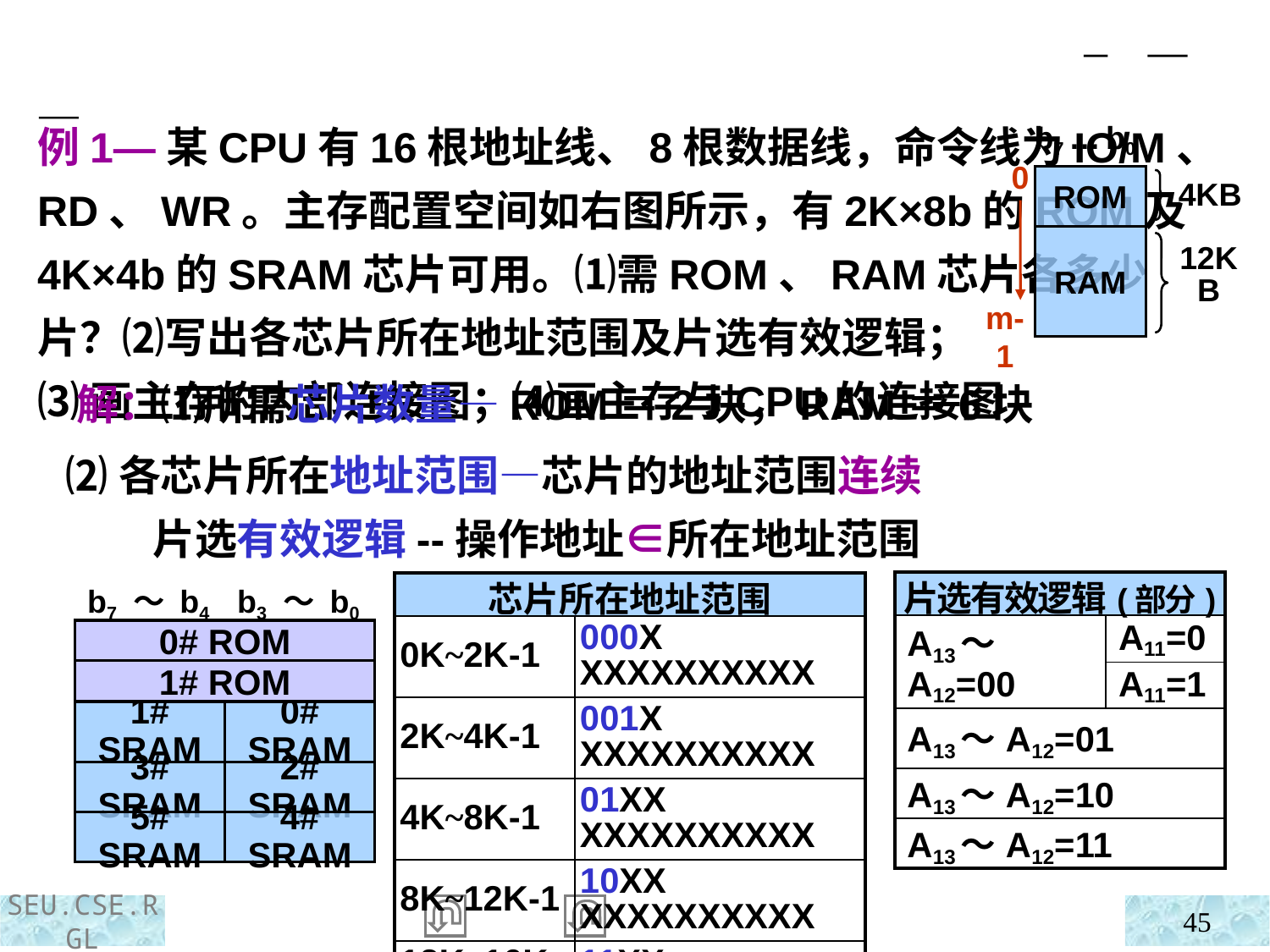

例1—某CPU有16根地址线、8根数据线，命令线为IO/M、RD、WR。主存配置空间如右图所示，有2K×8b的ROM及
4K×4b的SRAM芯片可用。⑴需ROM、RAM芯片各多少
片？⑵写出各芯片所在地址范围及片选有效逻辑；
⑶画主存的内部连接图；⑷画主存与CPU的连接图

b7 … b0
0
4KB
ROM

RAM

12KB
m-1
   解：⑴所需芯片数量—ROM＝2块，RAM＝6块
   ⑵各芯片所在地址范围—芯片的地址范围连续
           片选有效逻辑--操作地址∈所在地址范围
| 片选有效逻辑(部分) |  |
| --- | --- |
| A13～A12=00 | A11=0 |
|  | A11=1 |
| A13～A12=01 |  |
| A13～A12=10 |  |
| A13～A12=11 |  |
| 芯片所在地址范围 |  |
| --- | --- |
| 0K~2K-1 | 000X XXXXXXXXXX |
| 2K~4K-1 | 001X XXXXXXXXXX |
| 4K~8K-1 | 01XX XXXXXXXXXX |
| 8K~12K-1 | 10XX XXXXXXXXXX |
| 12K~16K-1 | 11XX XXXXXXXXXX |
b7 ～ b4
b3 ～ b0
0# ROM
1# ROM
1# SRAM
0# SRAM
3# SRAM
2# SRAM
5# SRAM
4# SRAM

45